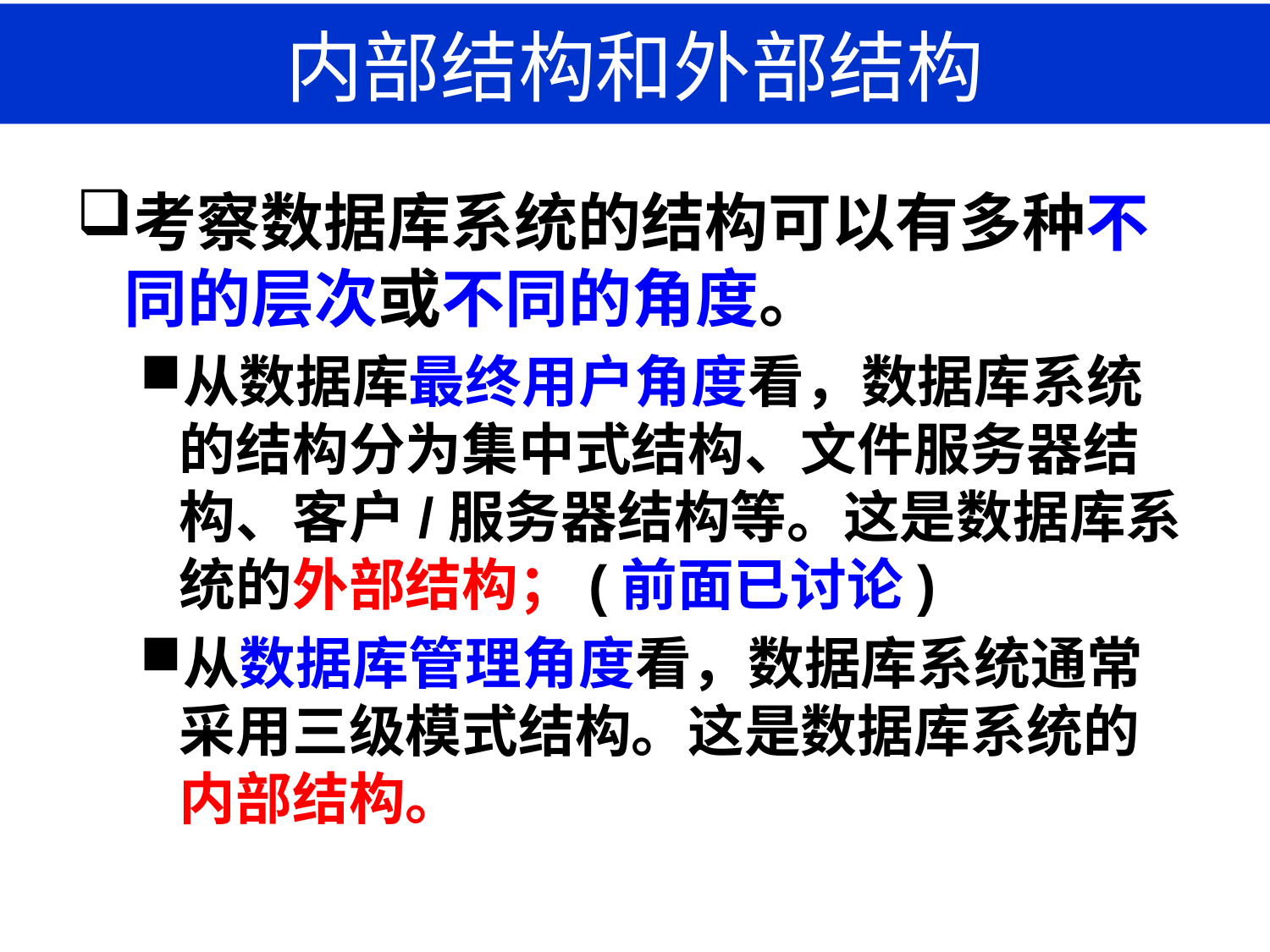

# 内部结构和外部结构
考察数据库系统的结构可以有多种不同的层次或不同的角度。
从数据库最终用户角度看，数据库系统的结构分为集中式结构、文件服务器结构、客户/服务器结构等。这是数据库系统的外部结构；(前面已讨论)
从数据库管理角度看，数据库系统通常采用三级模式结构。这是数据库系统的内部结构。